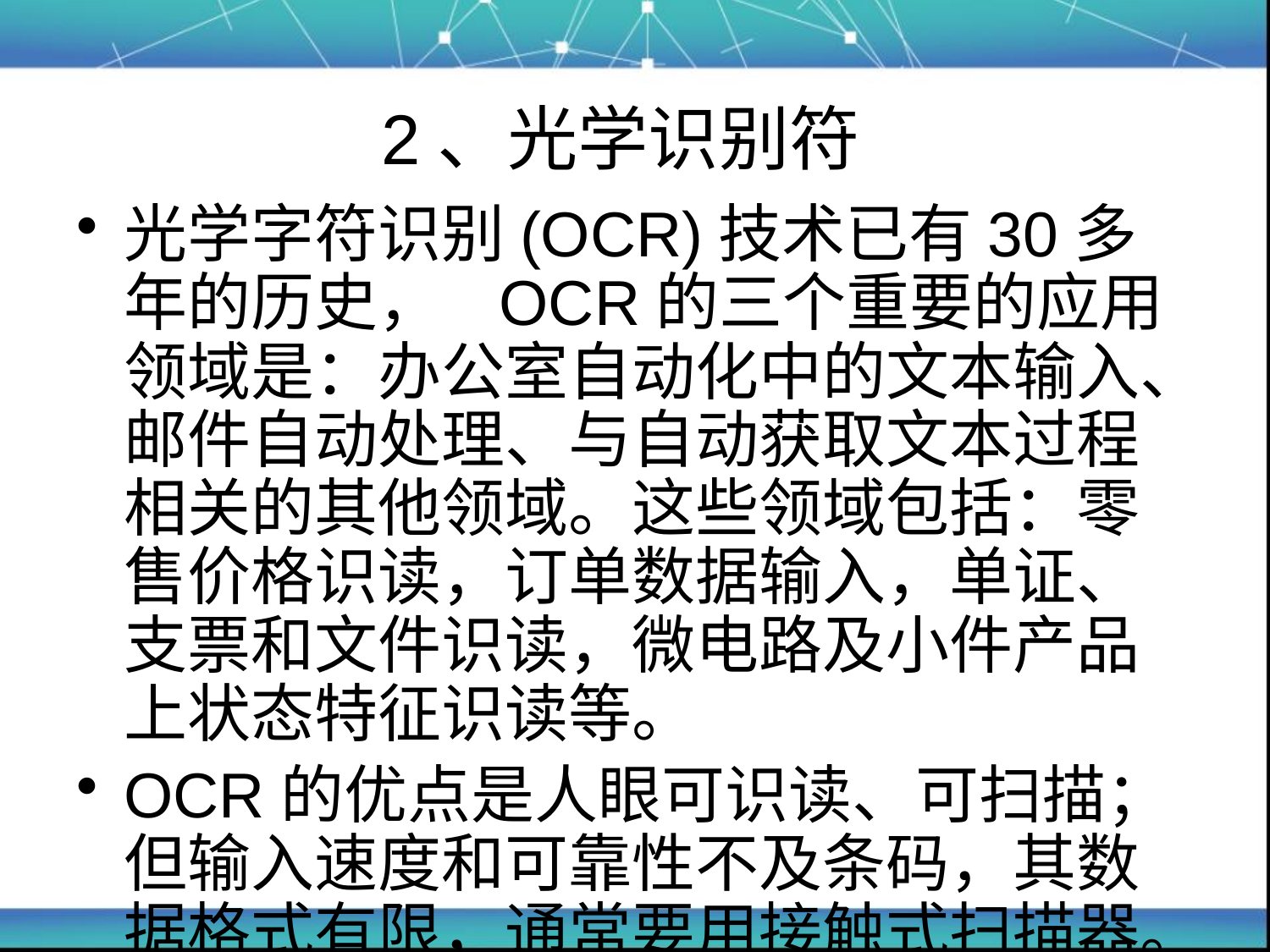

# 2、光学识别符
光学字符识别(OCR)技术已有30多年的历史，   OCR的三个重要的应用领域是：办公室自动化中的文本输入、邮件自动处理、与自动获取文本过程相关的其他领域。这些领域包括：零售价格识读，订单数据输入，单证、支票和文件识读，微电路及小件产品上状态特征识读等。
OCR的优点是人眼可识读、可扫描；但输入速度和可靠性不及条码，其数据格式有限，通常要用接触式扫描器。
43